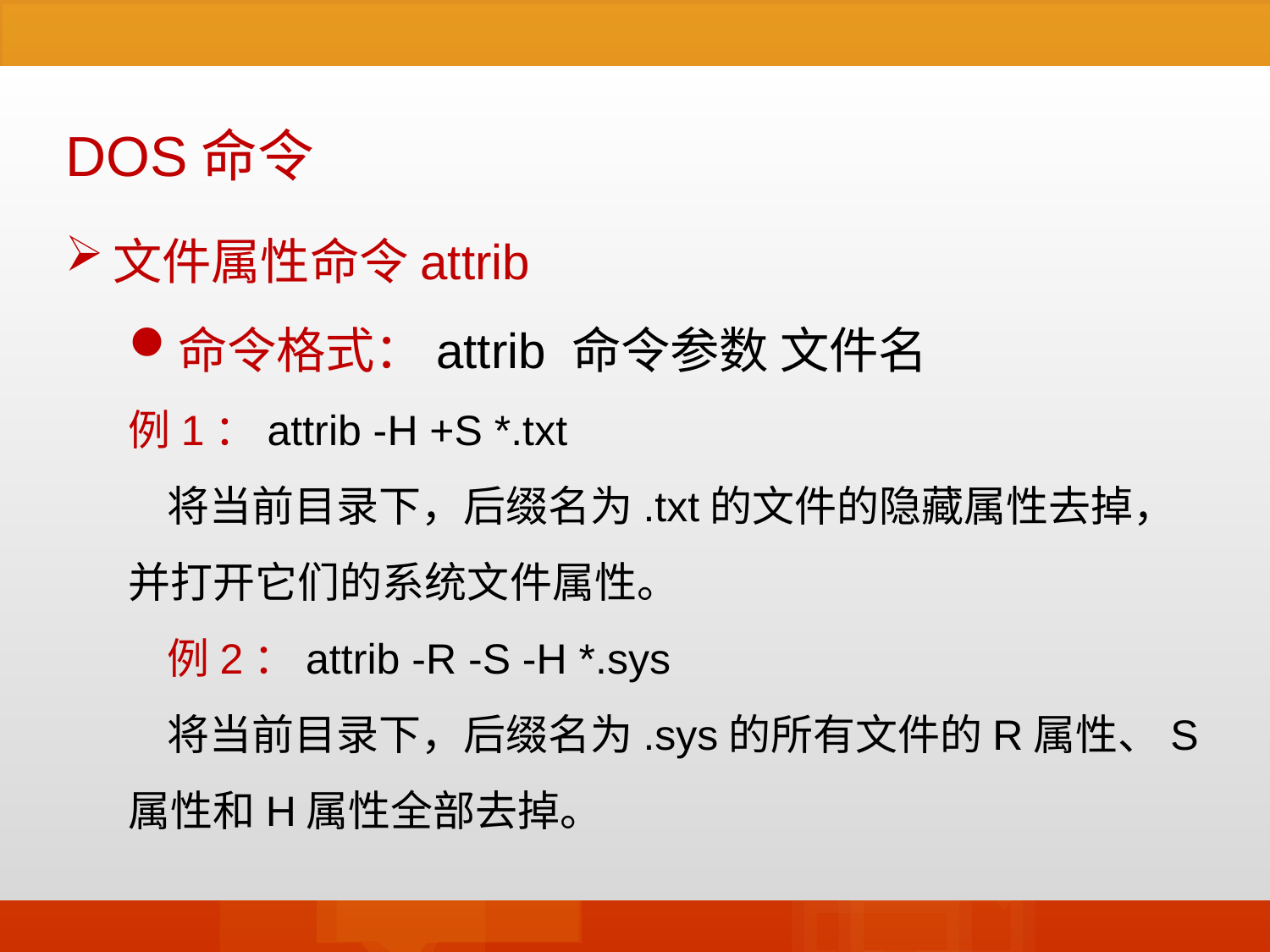

DOS命令
文件属性命令attrib
命令格式：attrib 命令参数 文件名
例1：attrib -H +S *.txt
   将当前目录下，后缀名为.txt的文件的隐藏属性去掉，并打开它们的系统文件属性。
   例2：attrib -R -S -H *.sys
   将当前目录下，后缀名为.sys的所有文件的R属性、S属性和H属性全部去掉。